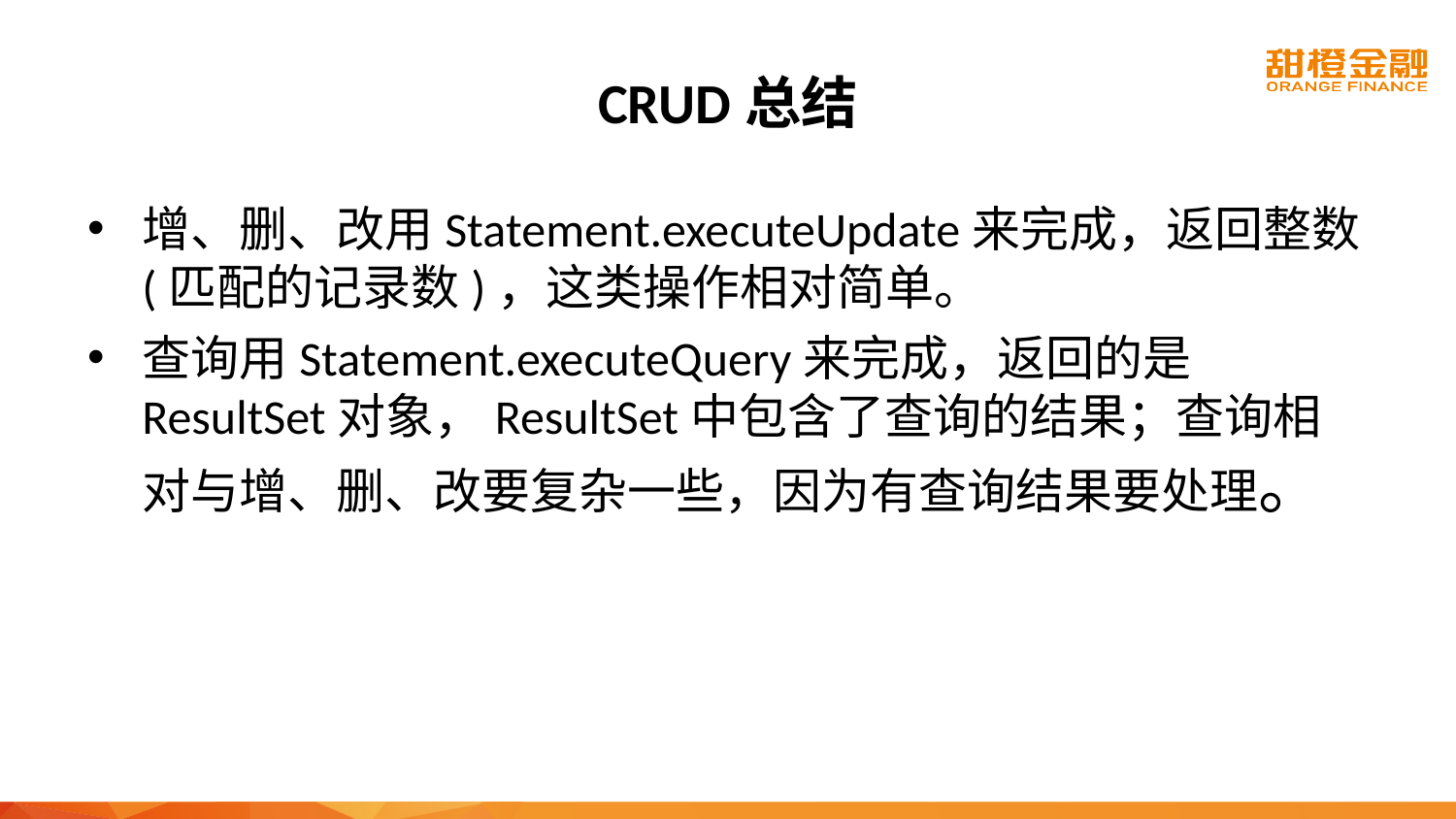

# CRUD总结
增、删、改用Statement.executeUpdate来完成，返回整数(匹配的记录数)，这类操作相对简单。
查询用Statement.executeQuery来完成，返回的是ResultSet对象，ResultSet中包含了查询的结果；查询相对与增、删、改要复杂一些，因为有查询结果要处理。